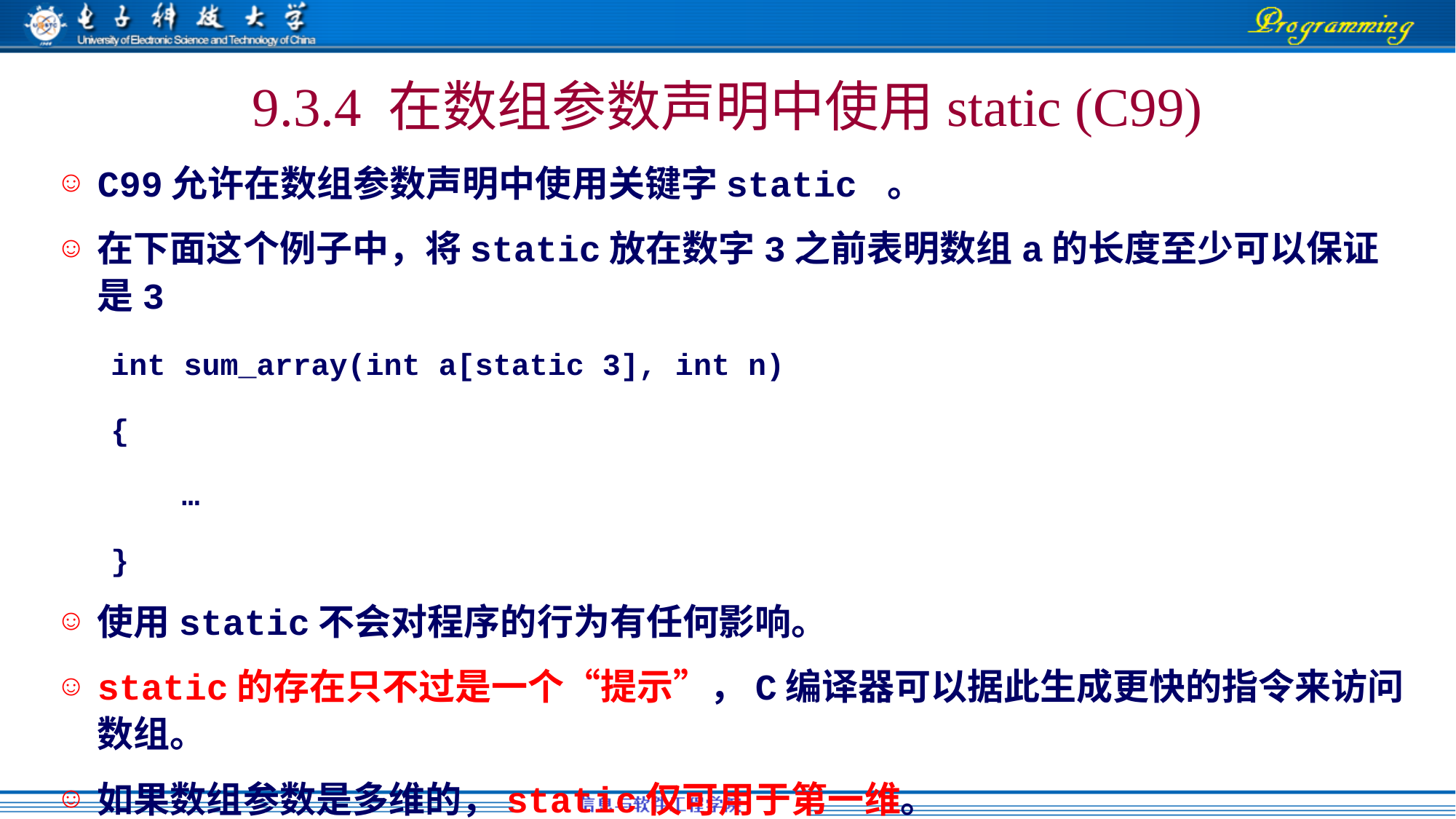

9.3.4 在数组参数声明中使用static (C99)
C99允许在数组参数声明中使用关键字static 。
在下面这个例子中，将static放在数字3之前表明数组a的长度至少可以保证是3
int sum_array(int a[static 3], int n)
{
	  …
}
使用static不会对程序的行为有任何影响。
static的存在只不过是一个“提示”，C编译器可以据此生成更快的指令来访问数组。
如果数组参数是多维的，static仅可用于第一维。